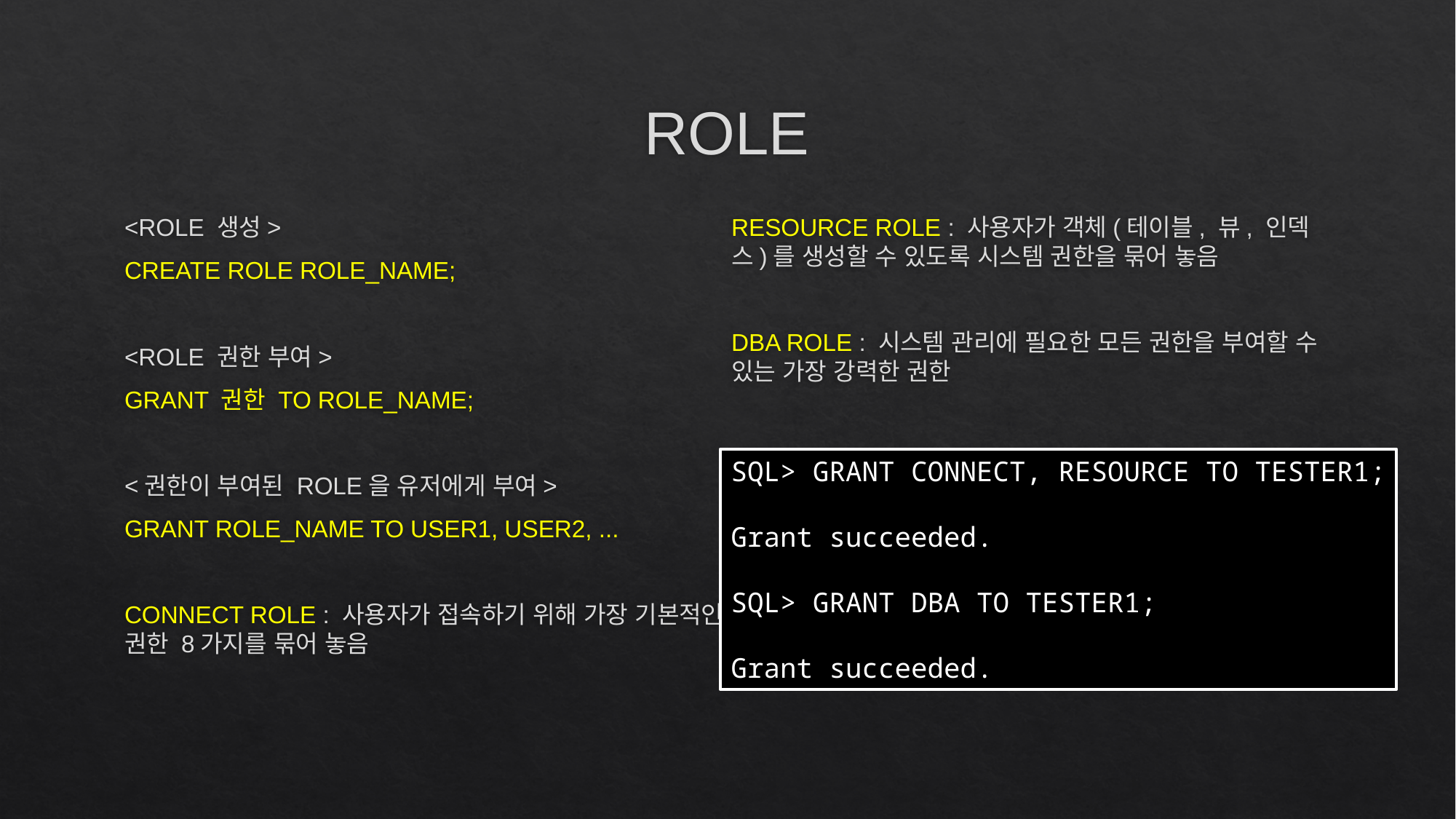

# ROLE
<ROLE 생성>
CREATE ROLE ROLE_NAME;

<ROLE 권한 부여>
GRANT 권한 TO ROLE_NAME;

<권한이 부여된 ROLE을 유저에게 부여>
GRANT ROLE_NAME TO USER1, USER2, ...

CONNECT ROLE : 사용자가 접속하기 위해 가장 기본적인 권한 8가지를 묶어 놓음
RESOURCE ROLE : 사용자가 객체(테이블, 뷰, 인덱스)를 생성할 수 있도록 시스템 권한을 묶어 놓음

DBA ROLE : 시스템 관리에 필요한 모든 권한을 부여할 수 있는 가장 강력한 권한
SQL> GRANT CONNECT, RESOURCE TO TESTER1;

Grant succeeded.

SQL> GRANT DBA TO TESTER1;

Grant succeeded.